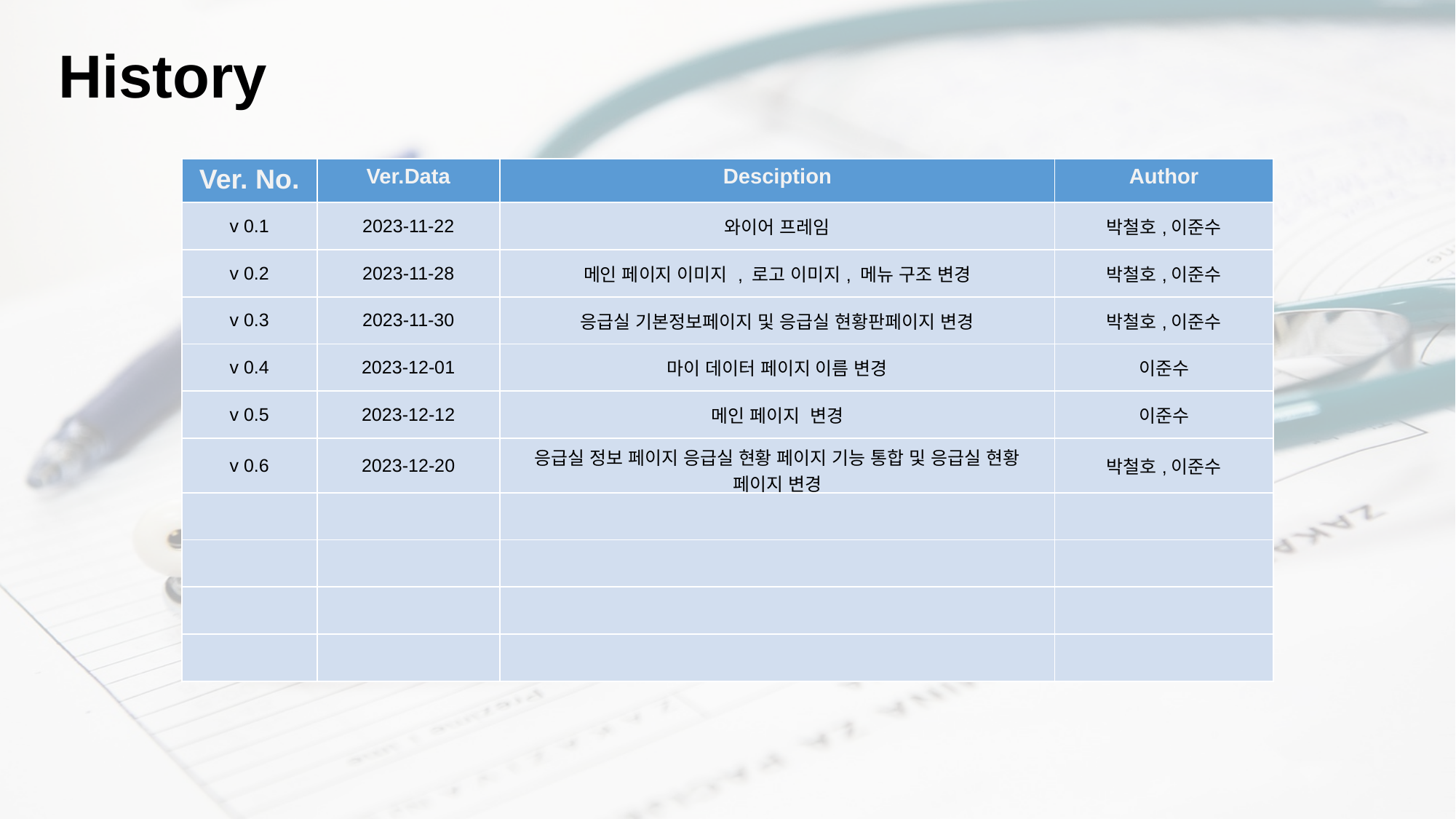

History
| Ver. No. | Ver.Data | Desciption | Author |
| --- | --- | --- | --- |
| v 0.1 | 2023-11-22 | 와이어 프레임 | 박철호,이준수 |
| v 0.2 | 2023-11-28 | 메인 페이지 이미지 , 로고 이미지, 메뉴 구조 변경 | 박철호,이준수 |
| v 0.3 | 2023-11-30 | 응급실 기본정보페이지 및 응급실 현황판페이지 변경 | 박철호,이준수 |
| v 0.4 | 2023-12-01 | 마이 데이터 페이지 이름 변경 | 이준수 |
| v 0.5 | 2023-12-12 | 메인 페이지 변경 | 이준수 |
| v 0.6 | 2023-12-20 | 응급실 정보 페이지 응급실 현황 페이지 기능 통합 및 응급실 현황 페이지 변경 | 박철호,이준수 |
|  |  |  |  |
|  |  |  |  |
|  |  |  |  |
|  |  |  |  |